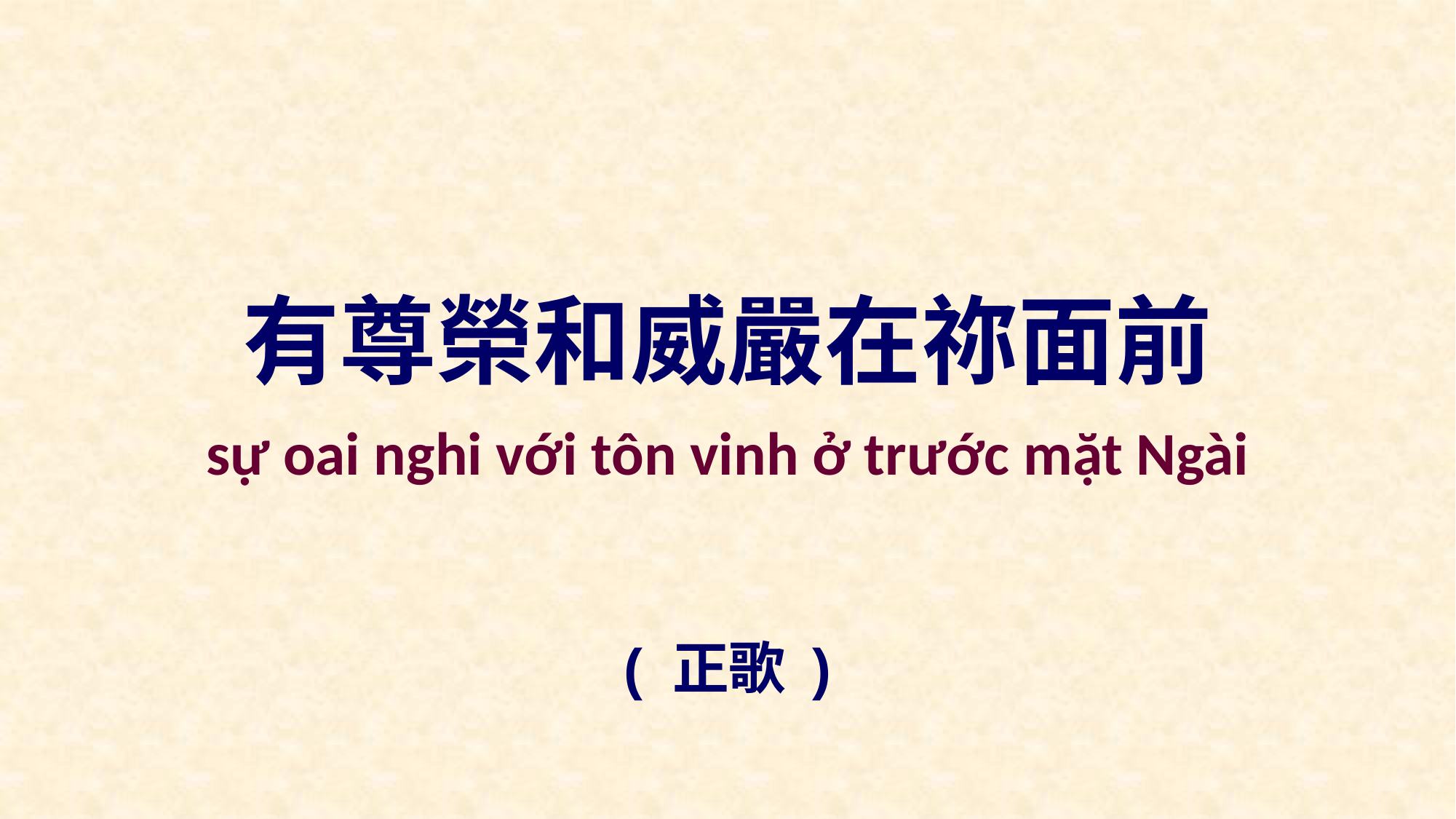

有尊榮和威嚴在祢面前
sự oai nghi với tôn vinh ở trước mặt Ngài
( 正歌 )